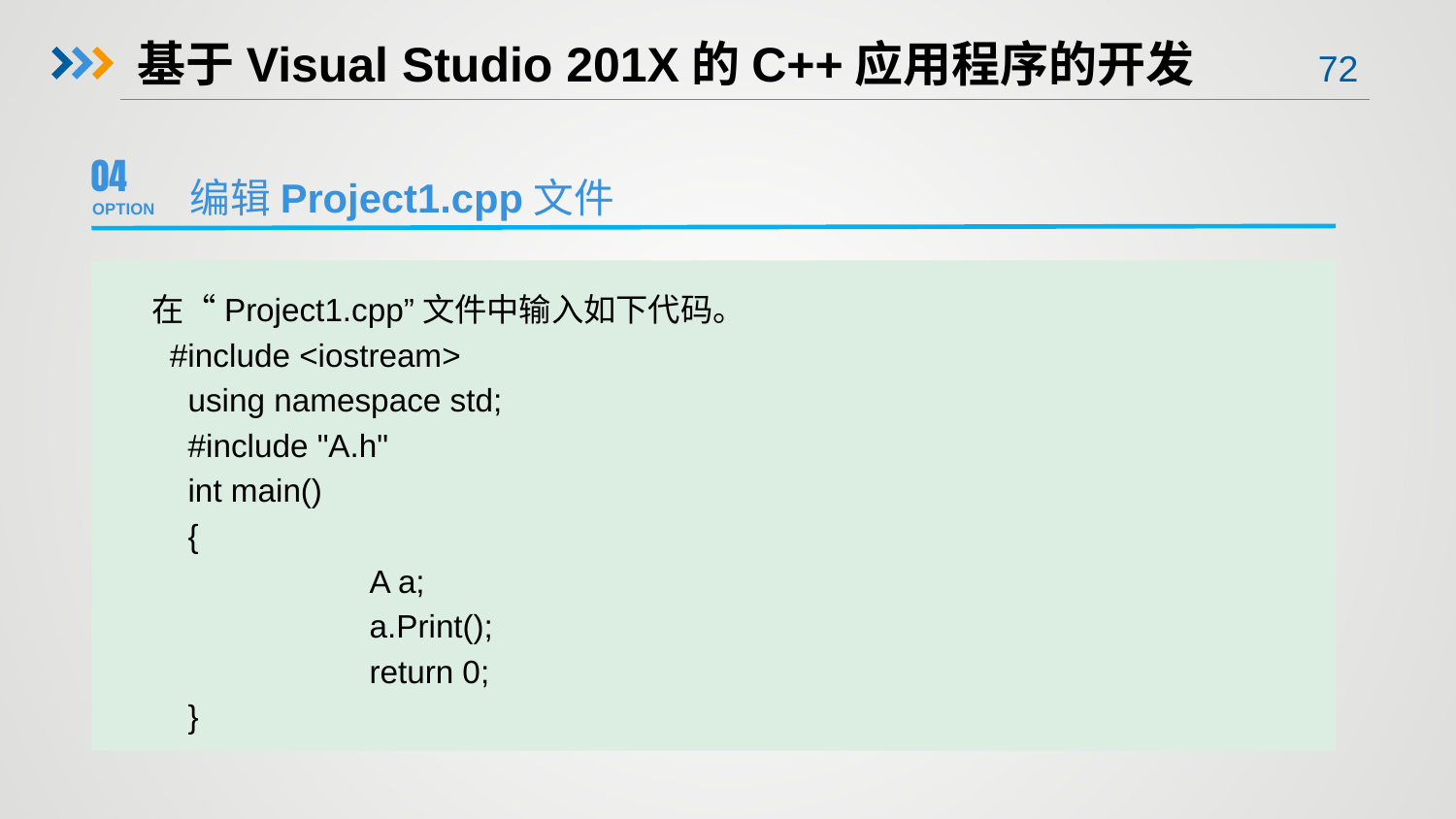

基于Visual Studio 201X的C++应用程序的开发

编辑Project1.cpp文件
04
OPTION

在“Project1.cpp”文件中输入如下代码。
  #include <iostream>
    using namespace std;
    #include "A.h"
    int main()
    {
	        A a;
	        a.Print();
	        return 0;
    }